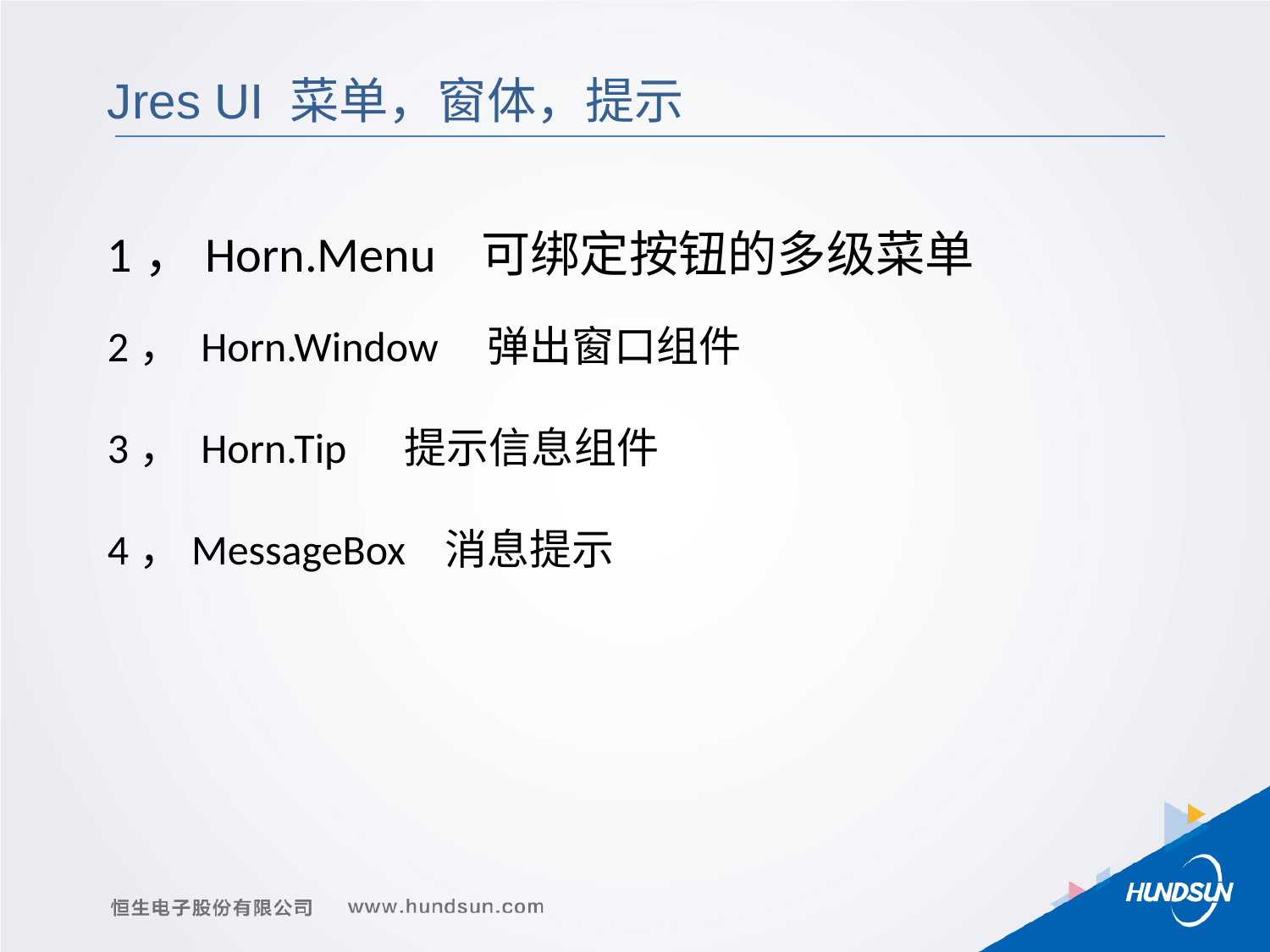

Jres UI 菜单，窗体，提示
1，Horn.Menu   可绑定按钮的多级菜单

2， Horn.Window    弹出窗口组件

3， Horn.Tip     提示信息组件

4，MessageBox   消息提示